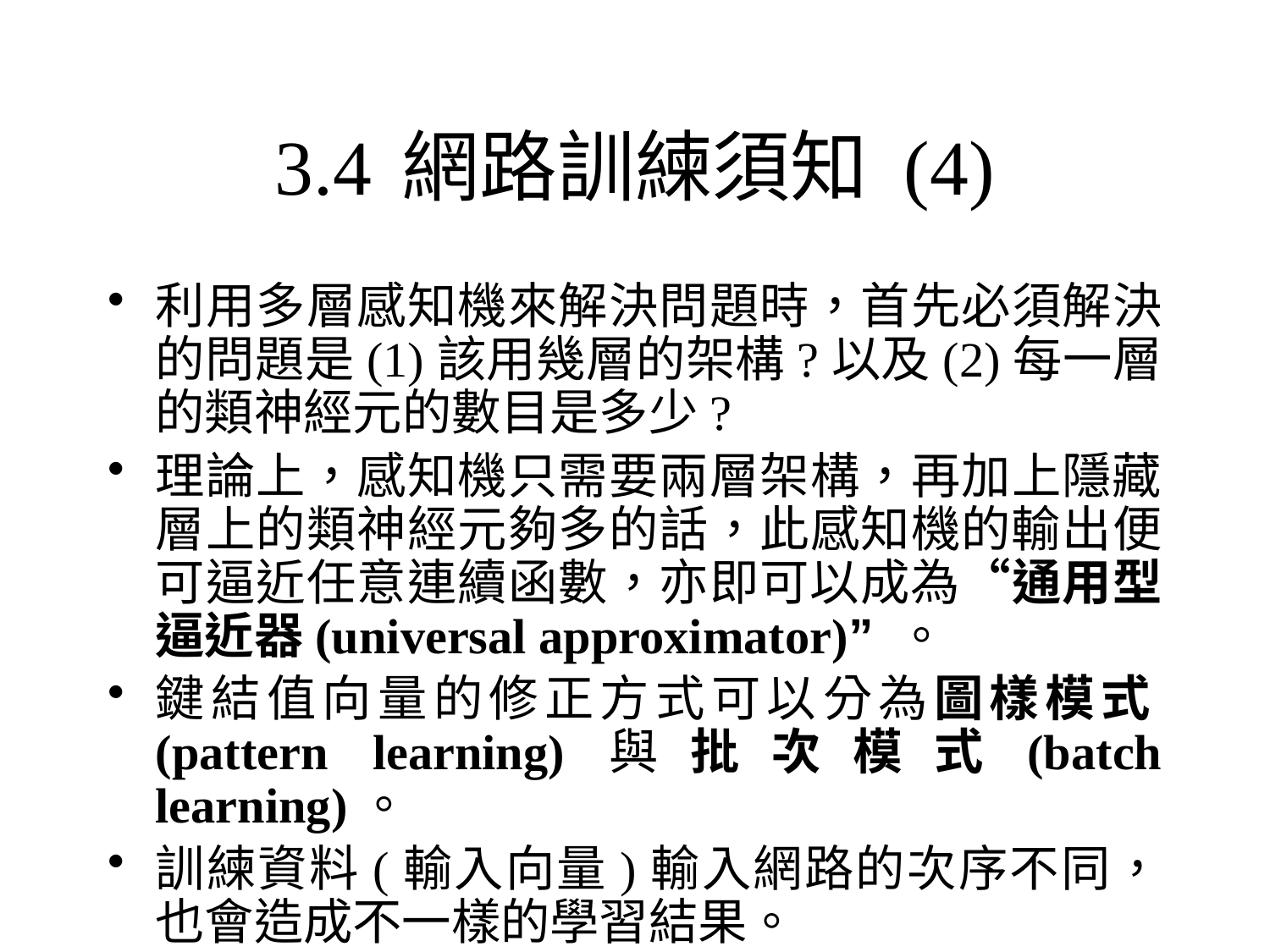

# 3.4	網路訓練須知 (4)
利用多層感知機來解決問題時，首先必須解決的問題是(1)該用幾層的架構?以及(2)每一層的類神經元的數目是多少?
理論上，感知機只需要兩層架構，再加上隱藏層上的類神經元夠多的話，此感知機的輸出便可逼近任意連續函數，亦即可以成為“通用型逼近器(universal approximator)” 。
鍵結值向量的修正方式可以分為圖樣模式(pattern learning)與批次模式(batch learning)。
訓練資料(輸入向量)輸入網路的次序不同，也會造成不一樣的學習結果。